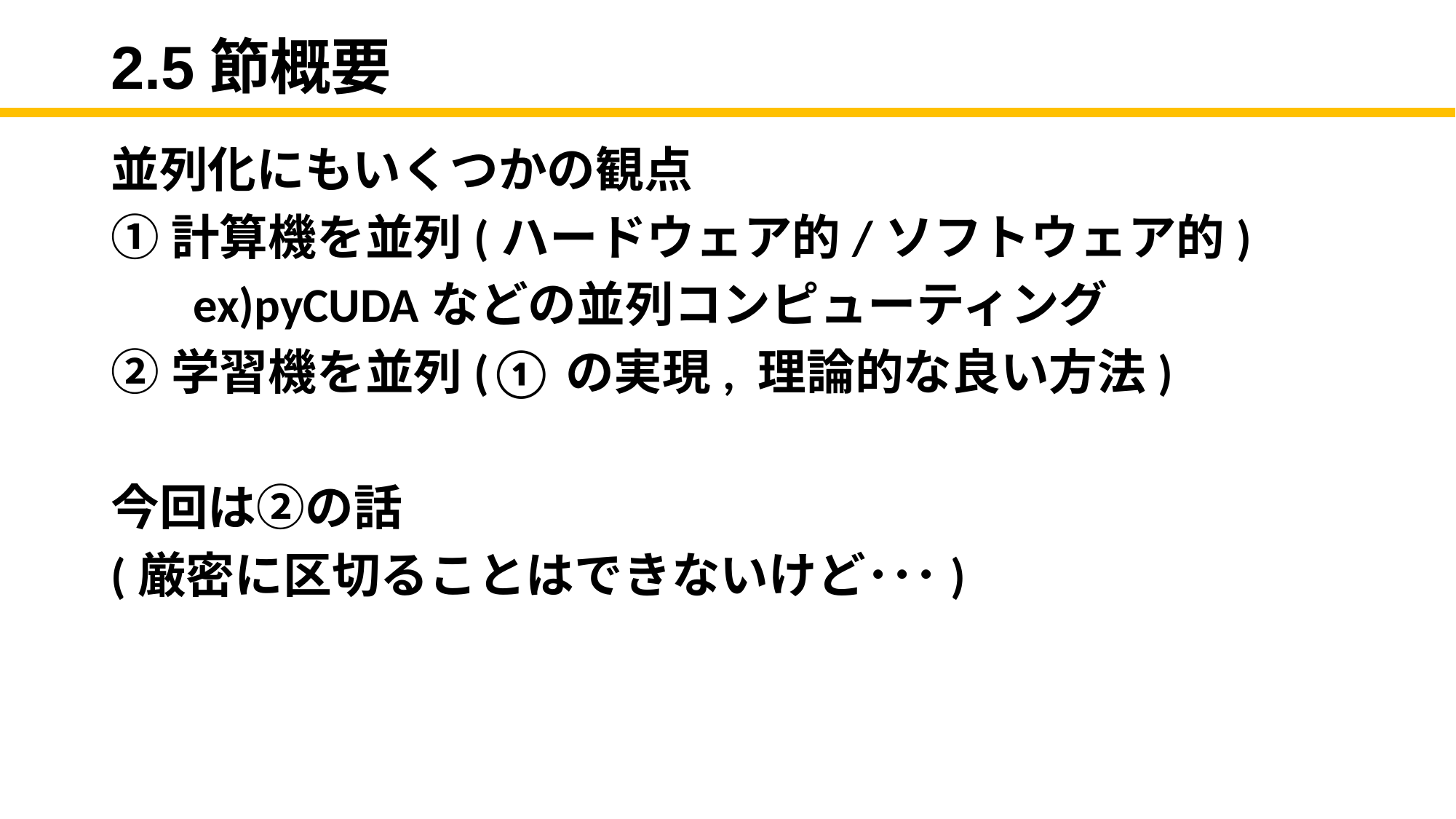

# 2.5節概要
並列化にもいくつかの観点
①計算機を並列(ハードウェア的/ソフトウェア的)
　  ex)pyCUDAなどの並列コンピューティング
②学習機を並列(①の実現, 理論的な良い方法)

今回は②の話
(厳密に区切ることはできないけど･･･)